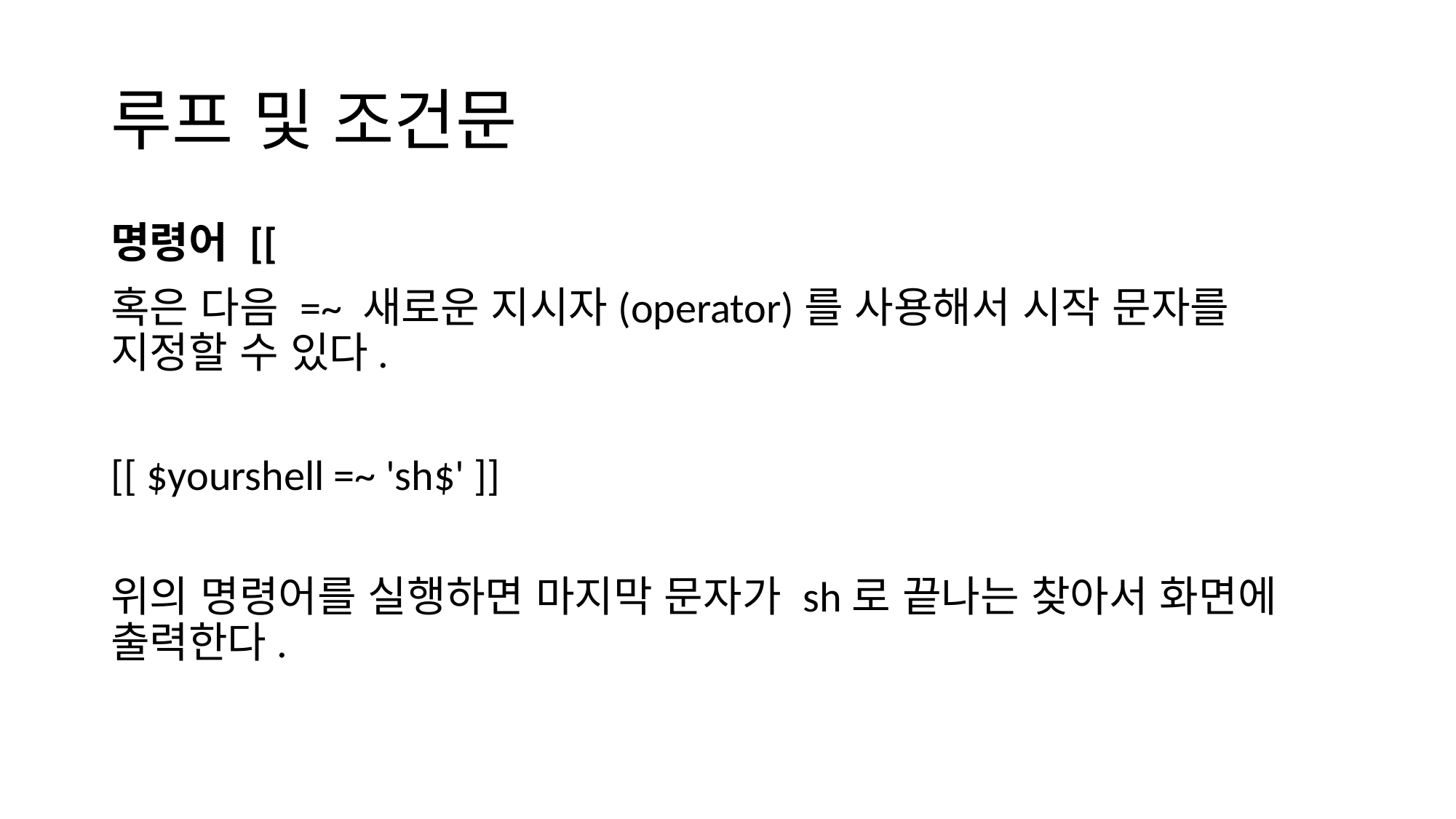

# 루프 및 조건문
명령어 [[
혹은 다음 =~ 새로운 지시자(operator)를 사용해서 시작 문자를 지정할 수 있다.

[[ $yourshell =~ 'sh$' ]]

위의 명령어를 실행하면 마지막 문자가 sh로 끝나는 찾아서 화면에 출력한다.